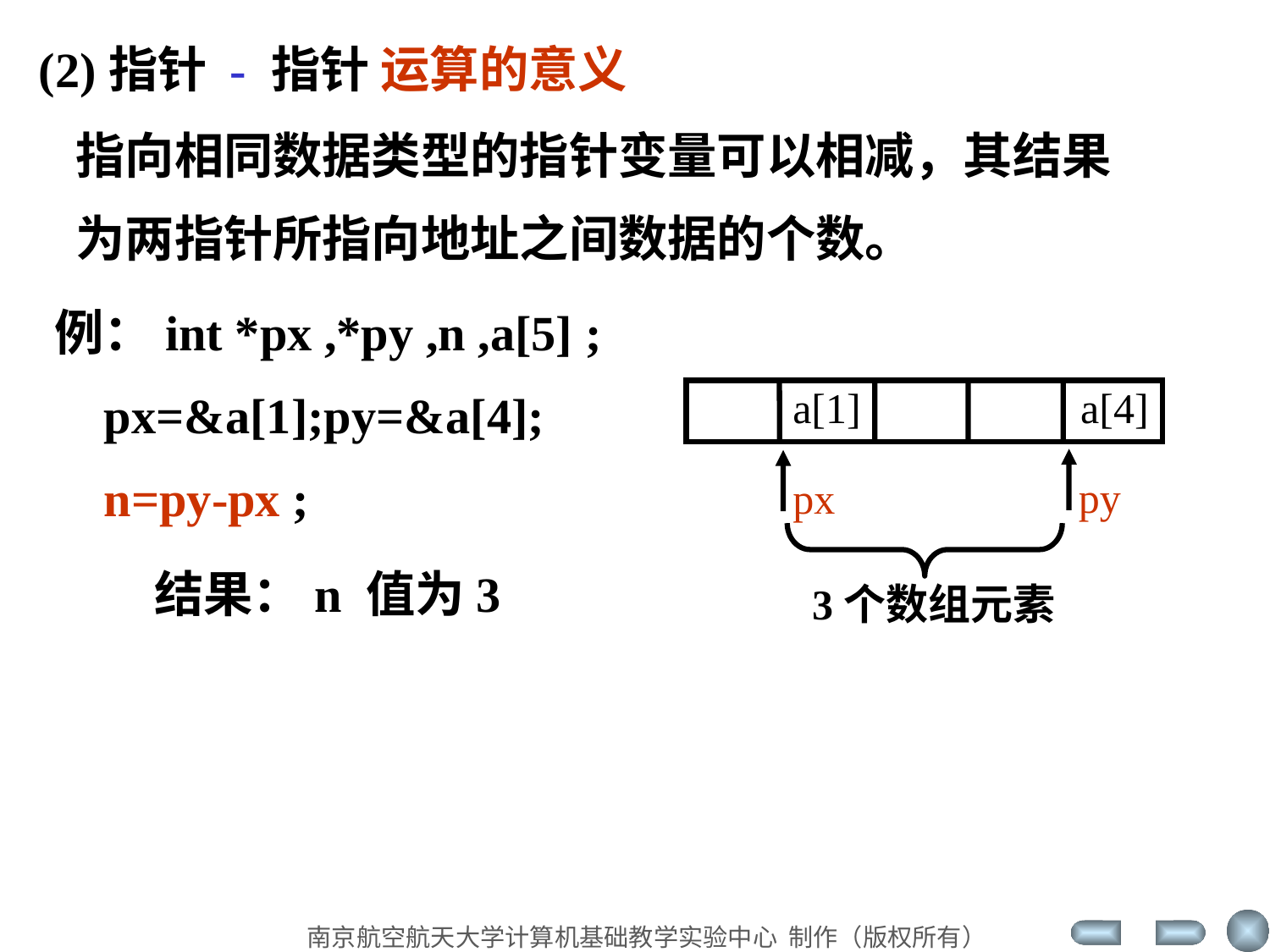

(2)指针 - 指针 运算的意义
 指向相同数据类型的指针变量可以相减，其结果
 为两指针所指向地址之间数据的个数。
例：int *px ,*py ,n ,a[5] ;
    px=&a[1];py=&a[4];
    n=py-px ;
a[1]
a[4]

py

px

3个数组元素
结果：n 值为3